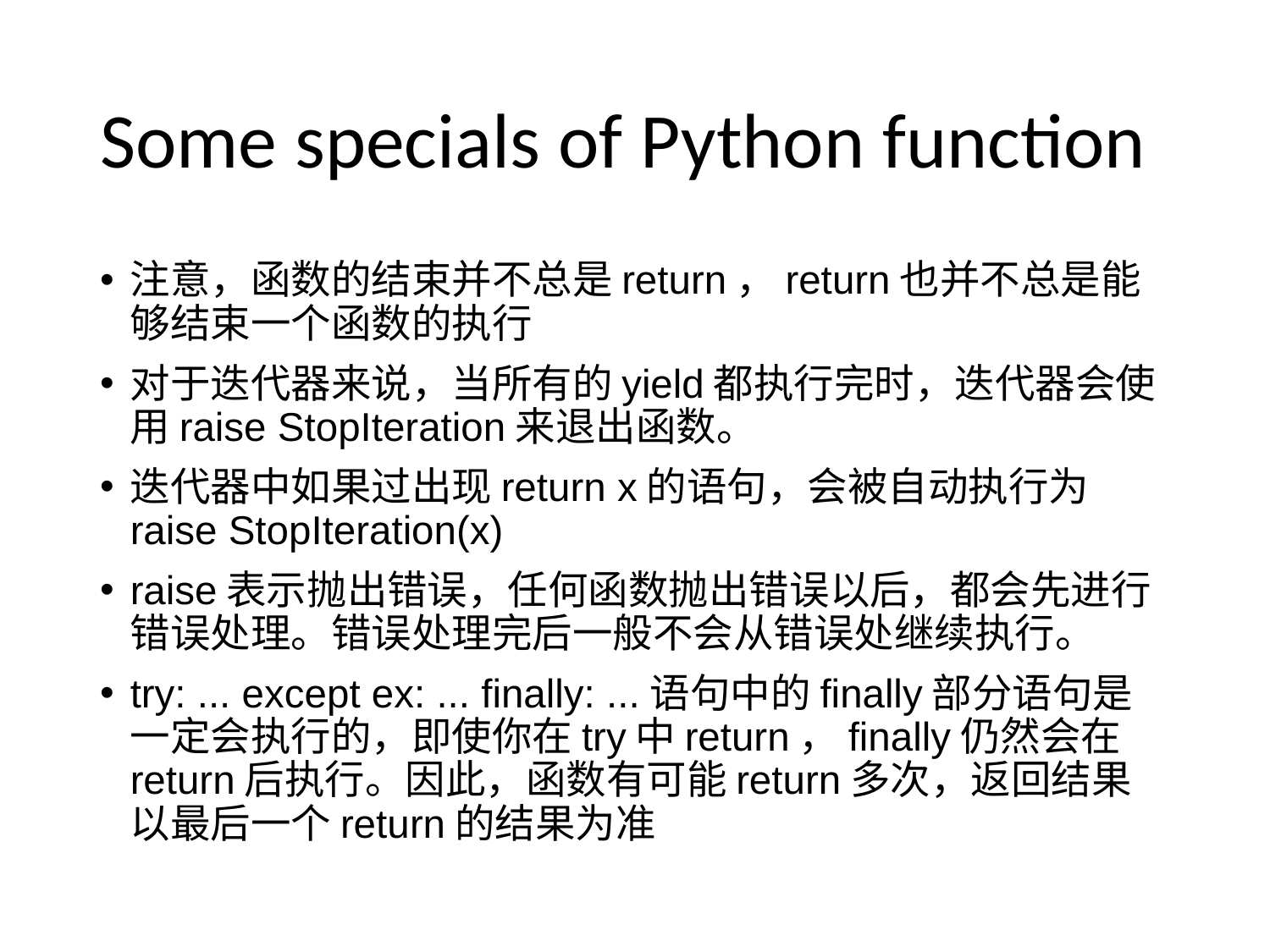

# Some specials of Python function
注意，函数的结束并不总是return，return也并不总是能够结束一个函数的执行
对于迭代器来说，当所有的yield都执行完时，迭代器会使用raise StopIteration来退出函数。
迭代器中如果过出现return x的语句，会被自动执行为raise StopIteration(x)
raise表示抛出错误，任何函数抛出错误以后，都会先进行错误处理。错误处理完后一般不会从错误处继续执行。
try: ... except ex: ... finally: ...语句中的finally部分语句是一定会执行的，即使你在try中return，finally仍然会在return后执行。因此，函数有可能return多次，返回结果以最后一个return的结果为准